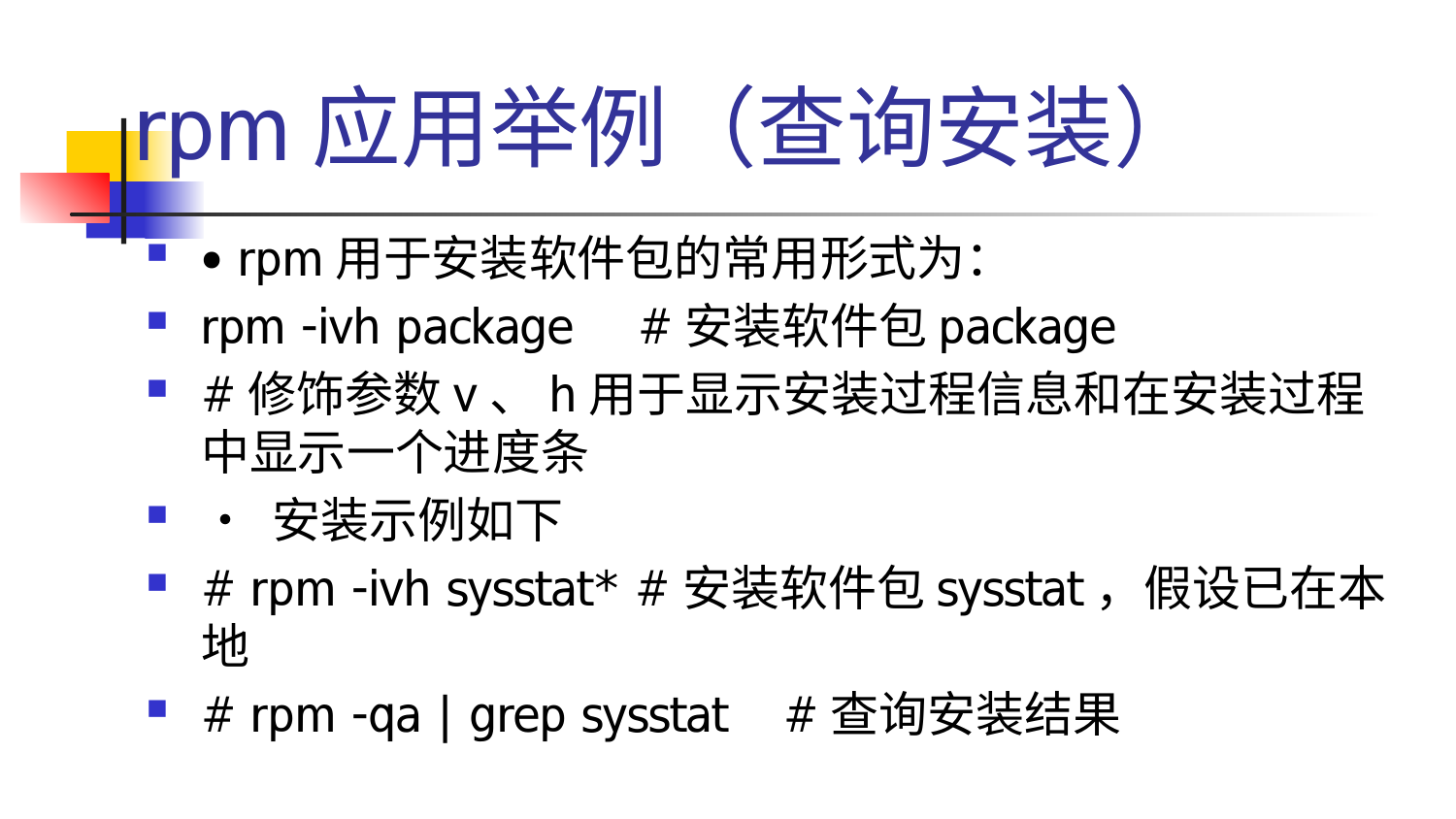

# rpm应用举例（查询安装）
• rpm用于安装软件包的常用形式为：
rpm -ivh package 	#安装软件包package
#修饰参数v、h用于显示安装过程信息和在安装过程中显示一个进度条
• 安装示例如下
# rpm -ivh sysstat* #安装软件包sysstat，假设已在本地
# rpm -qa | grep sysstat 	#查询安装结果